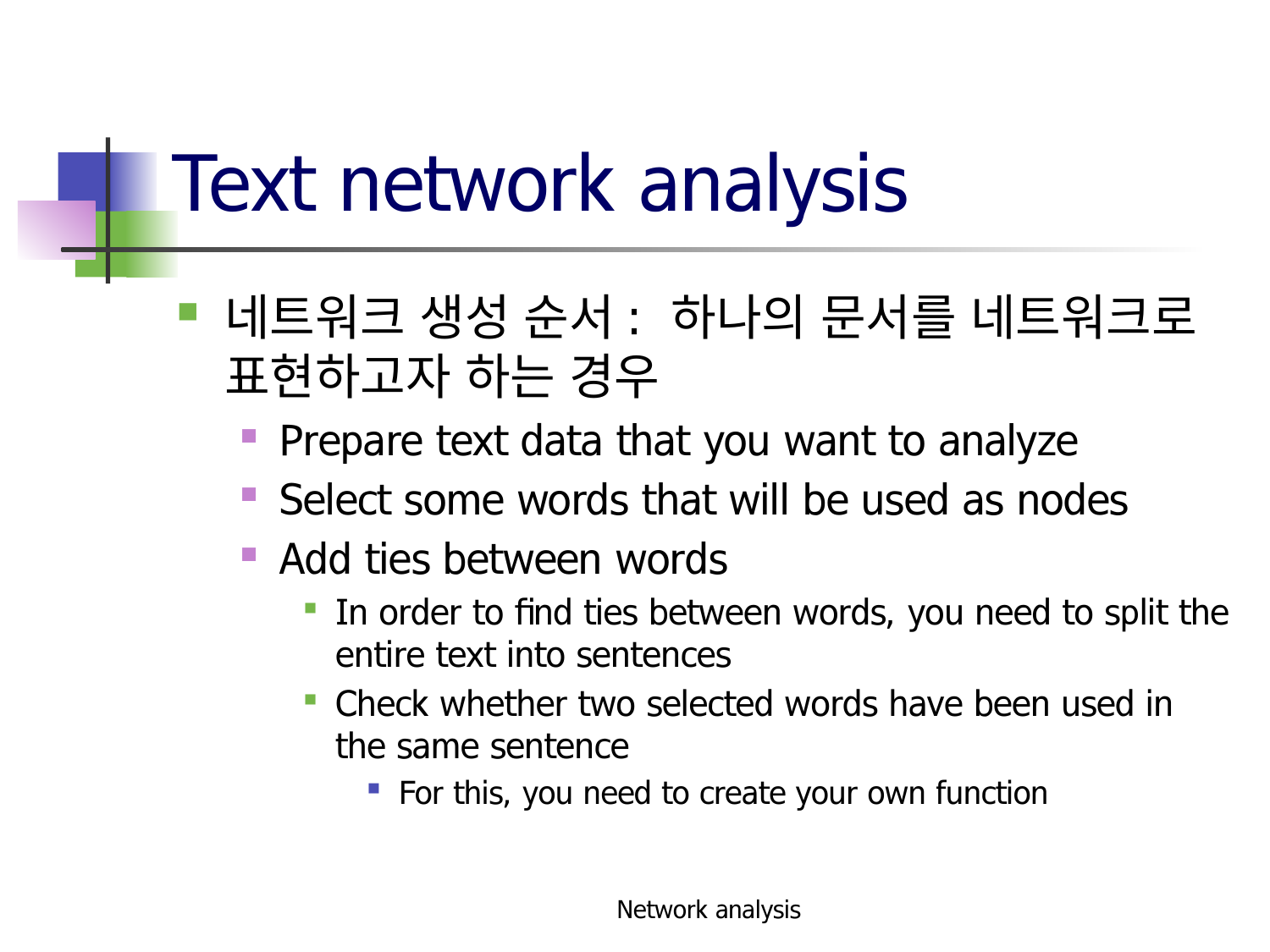

# Text network analysis
네트워크 생성 순서: 하나의 문서를 네트워크로 표현하고자 하는 경우
Prepare text data that you want to analyze
Select some words that will be used as nodes
Add ties between words
In order to find ties between words, you need to split the entire text into sentences
Check whether two selected words have been used in the same sentence
For this, you need to create your own function
Network analysis